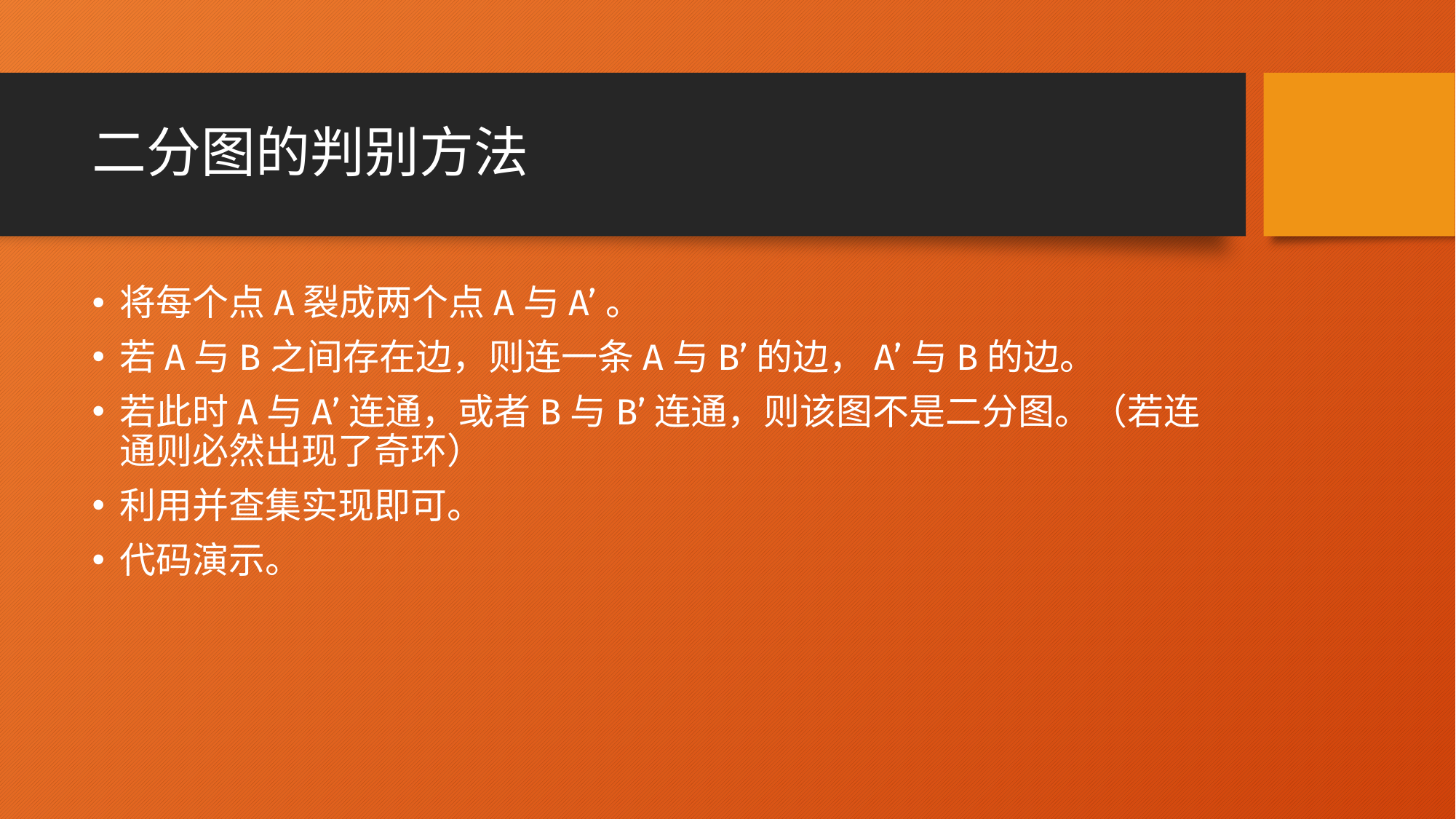

# 二分图的判别方法
将每个点A裂成两个点A与A’。
若A与B之间存在边，则连一条A与B’的边，A’与B的边。
若此时A与A’连通，或者B与B’连通，则该图不是二分图。（若连通则必然出现了奇环）
利用并查集实现即可。
代码演示。